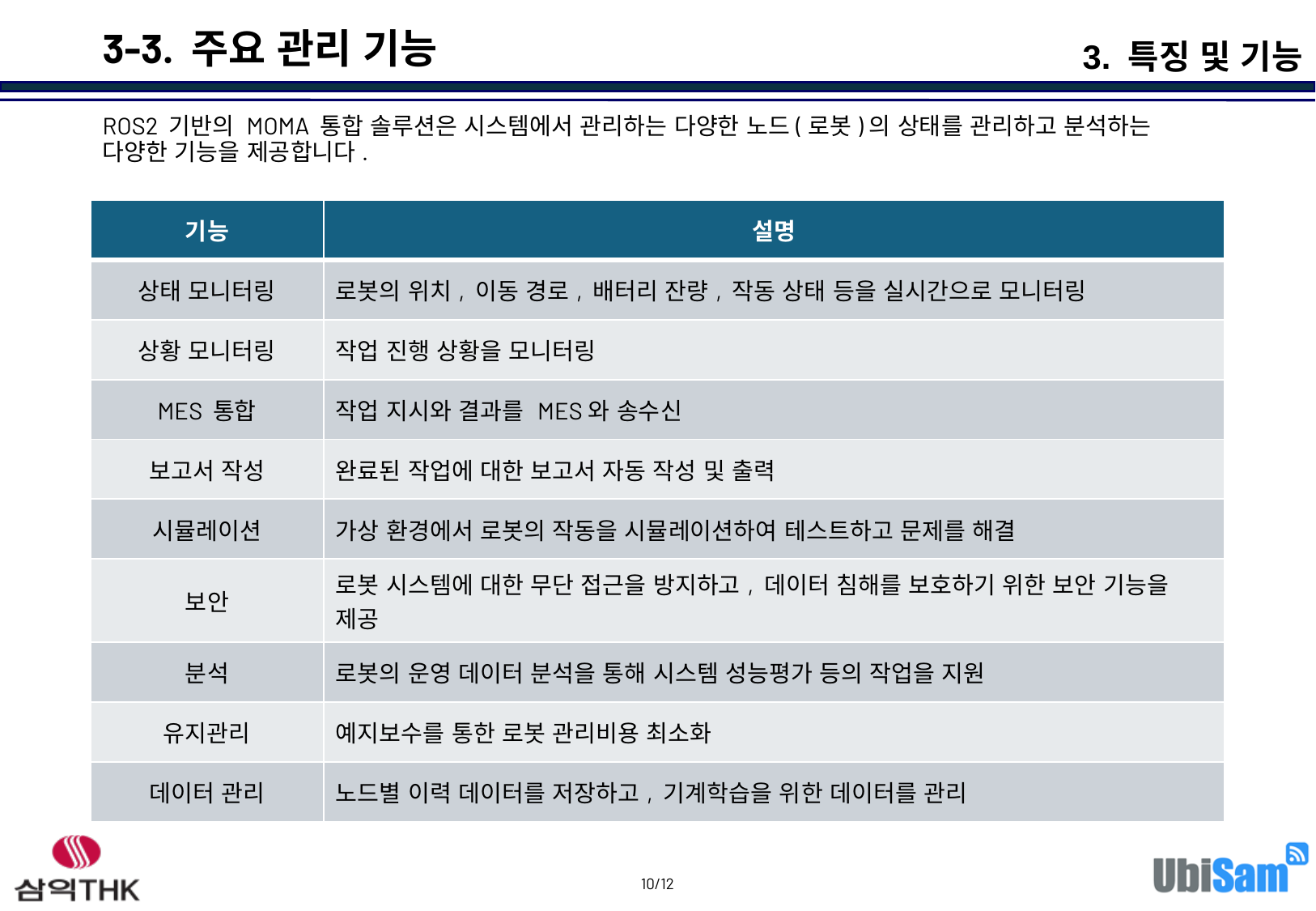

3. 특징 및 기능
# 3-3. 주요 관리 기능
ROS2 기반의 MOMA 통합 솔루션은 시스템에서 관리하는 다양한 노드(로봇)의 상태를 관리하고 분석하는 다양한 기능을 제공합니다.
| 기능 | 설명 |
| --- | --- |
| 상태 모니터링 | 로봇의 위치, 이동 경로, 배터리 잔량, 작동 상태 등을 실시간으로 모니터링 |
| 상황 모니터링 | 작업 진행 상황을 모니터링 |
| MES 통합 | 작업 지시와 결과를 MES와 송수신 |
| 보고서 작성 | 완료된 작업에 대한 보고서 자동 작성 및 출력 |
| 시뮬레이션 | 가상 환경에서 로봇의 작동을 시뮬레이션하여 테스트하고 문제를 해결 |
| 보안 | 로봇 시스템에 대한 무단 접근을 방지하고, 데이터 침해를 보호하기 위한 보안 기능을 제공 |
| 분석 | 로봇의 운영 데이터 분석을 통해 시스템 성능평가 등의 작업을 지원 |
| 유지관리 | 예지보수를 통한 로봇 관리비용 최소화 |
| 데이터 관리 | 노드별 이력 데이터를 저장하고, 기계학습을 위한 데이터를 관리 |